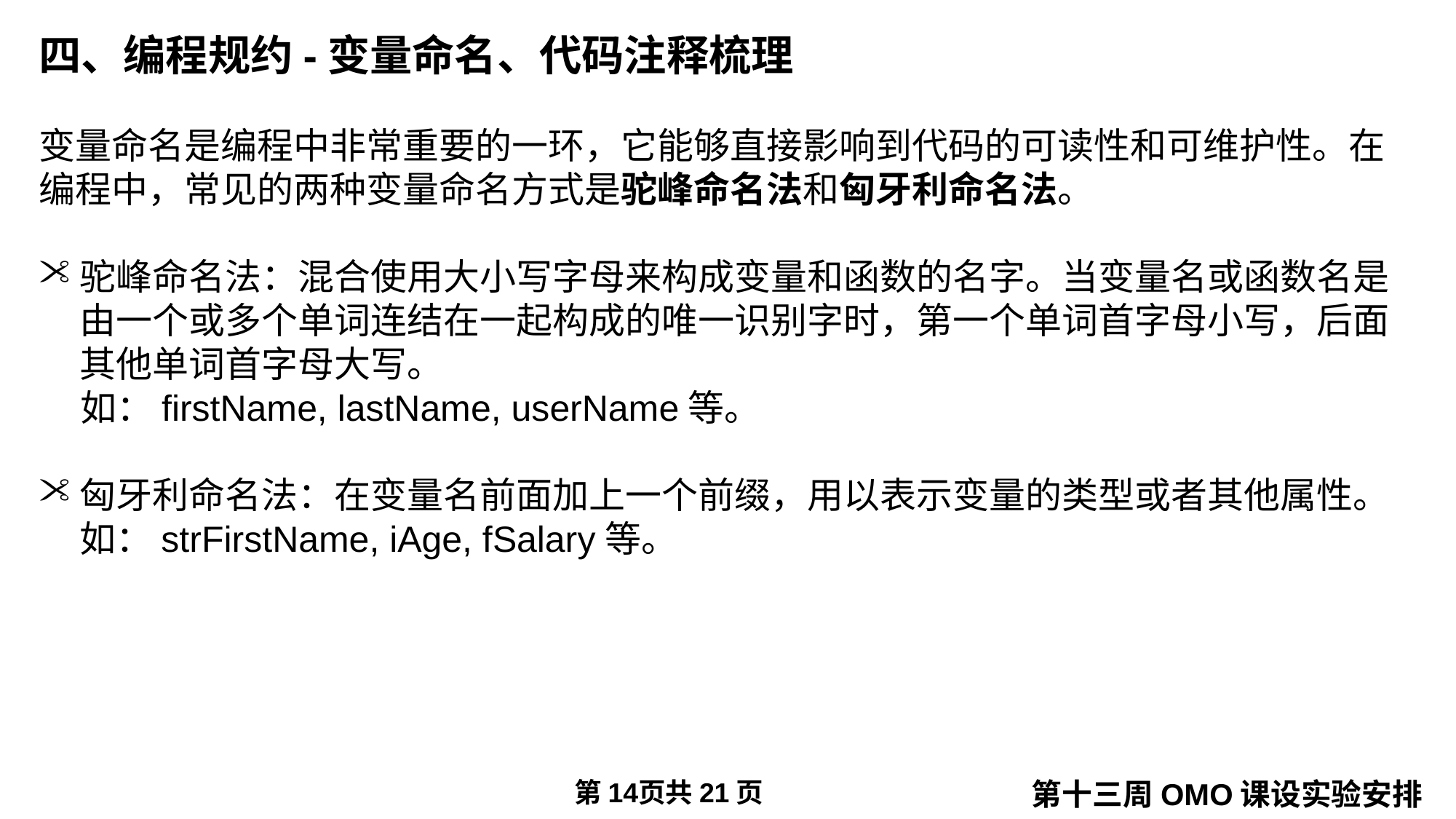

四、编程规约-变量命名、代码注释梳理

变量命名是编程中非常重要的一环，它能够直接影响到代码的可读性和可维护性。在编程中，常见的两种变量命名方式是驼峰命名法和匈牙利命名法。

驼峰命名法：混合使用大小写字母来构成变量和函数的名字。当变量名或函数名是由一个或多个单词连结在一起构成的唯一识别字时，第一个单词首字母小写，后面其他单词首字母大写。
    如：firstName, lastName, userName等。

匈牙利命名法：在变量名前面加上一个前缀，用以表示变量的类型或者其他属性。如：strFirstName, iAge, fSalary等。

第14页共21页
第十三周OMO课设实验安排